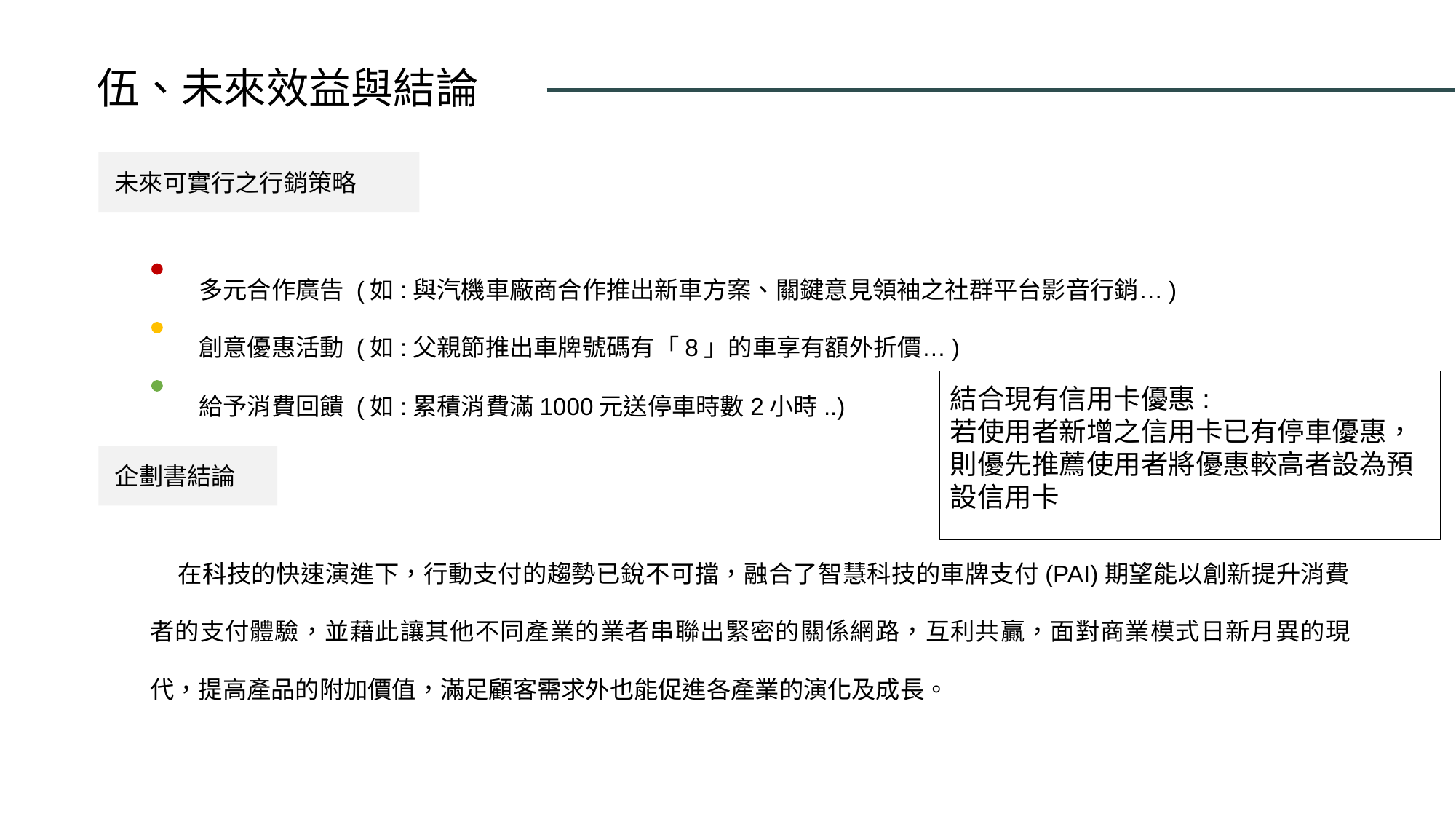

伍、未來效益與結論

未來可實行之行銷策略
多元合作廣告 (如:與汽機車廠商合作推出新車方案、關鍵意見領袖之社群平台影音行銷…)
創意優惠活動 (如:父親節推出車牌號碼有「8」的車享有額外折價…)
給予消費回饋 (如:累積消費滿1000元送停車時數2小時..)

結合現有信用卡優惠:
若使用者新增之信用卡已有停車優惠，則優先推薦使用者將優惠較高者設為預設信用卡

企劃書結論
   在科技的快速演進下，行動支付的趨勢已銳不可擋，融合了智慧科技的車牌支付(PAI)期望能以創新提升消費者的支付體驗，並藉此讓其他不同產業的業者串聯出緊密的關係網路，互利共贏，面對商業模式日新月異的現代，提高產品的附加價值，滿足顧客需求外也能促進各產業的演化及成長。